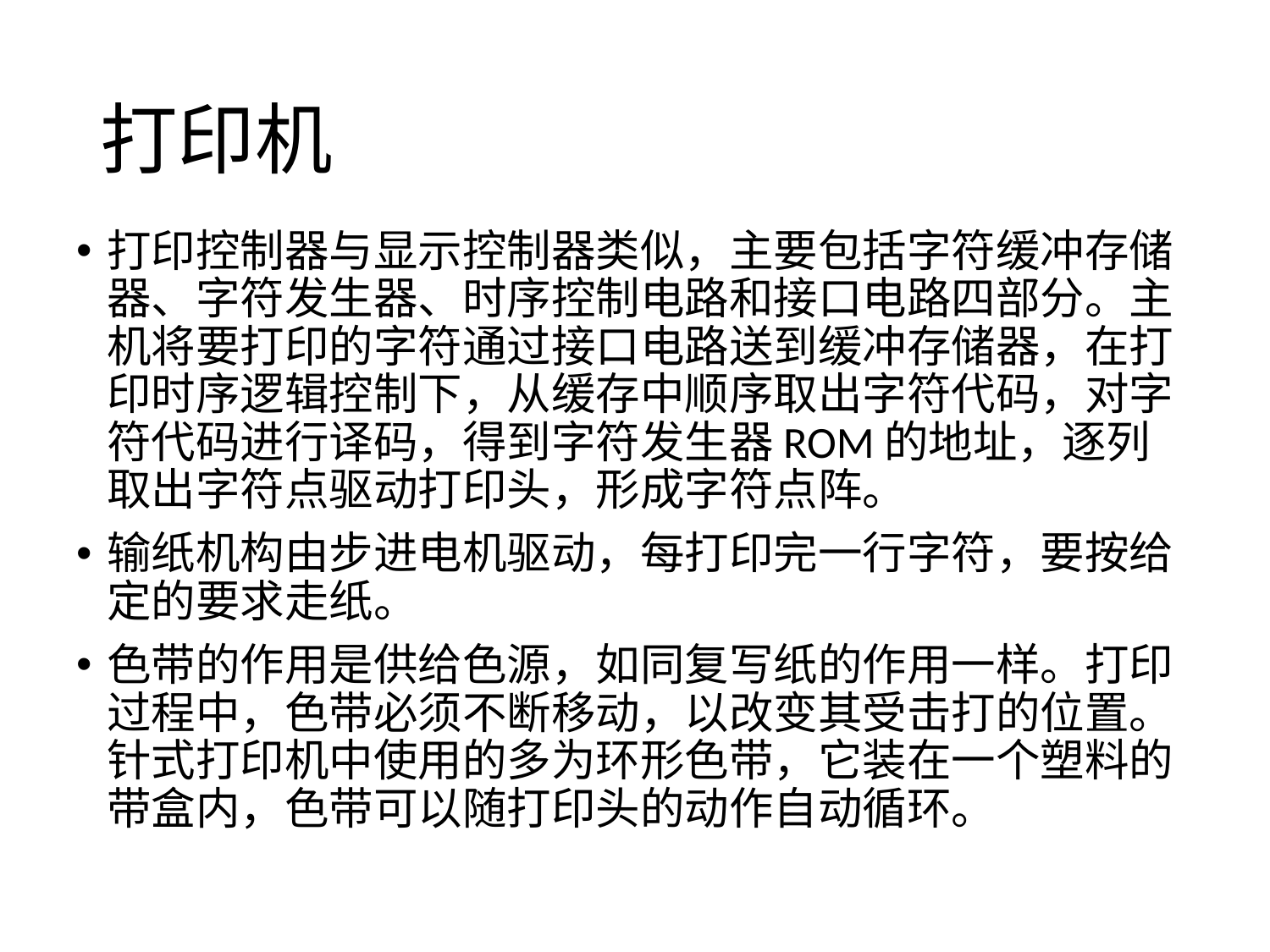

# 打印机
打印控制器与显示控制器类似，主要包括字符缓冲存储器、字符发生器、时序控制电路和接口电路四部分。主机将要打印的字符通过接口电路送到缓冲存储器，在打印时序逻辑控制下，从缓存中顺序取出字符代码，对字符代码进行译码，得到字符发生器ROM的地址，逐列取出字符点驱动打印头，形成字符点阵。
输纸机构由步进电机驱动，每打印完一行字符，要按给定的要求走纸。
色带的作用是供给色源，如同复写纸的作用一样。打印过程中，色带必须不断移动，以改变其受击打的位置。针式打印机中使用的多为环形色带，它装在一个塑料的带盒内，色带可以随打印头的动作自动循环。